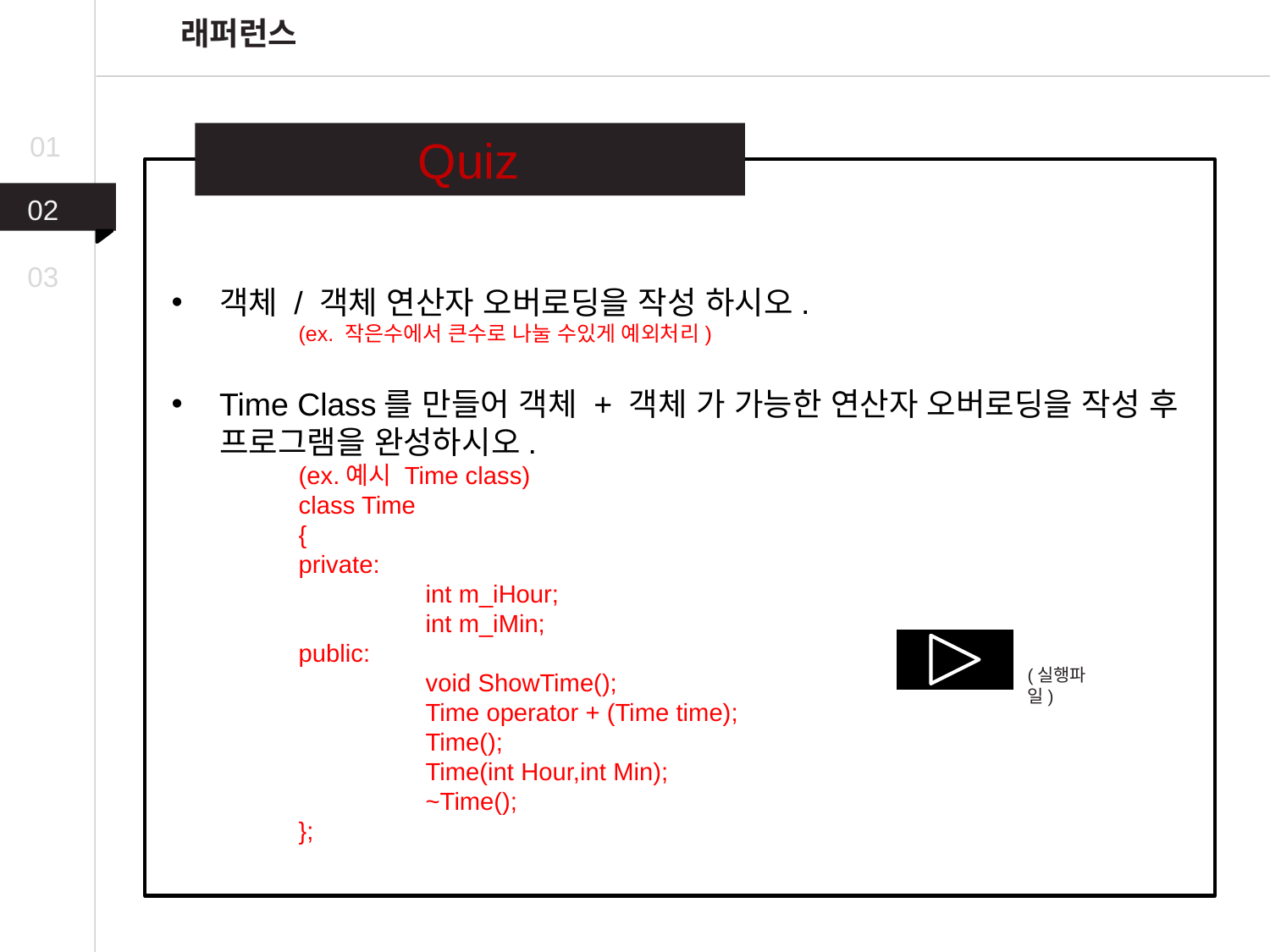

래퍼런스
01
Quiz

02

03
객체 / 객체 연산자 오버로딩을 작성 하시오.
	(ex. 작은수에서 큰수로 나눌 수있게 예외처리)

Time Class를 만들어 객체 + 객체 가 가능한 연산자 오버로딩을 작성 후 프로그램을 완성하시오.
	(ex.예시 Time class)
	class Time
	{
	private:
		int m_iHour;
		int m_iMin;
	public:
		void ShowTime();
		Time operator + (Time time);
		Time();
		Time(int Hour,int Min);
		~Time();
	};

(실행파일)